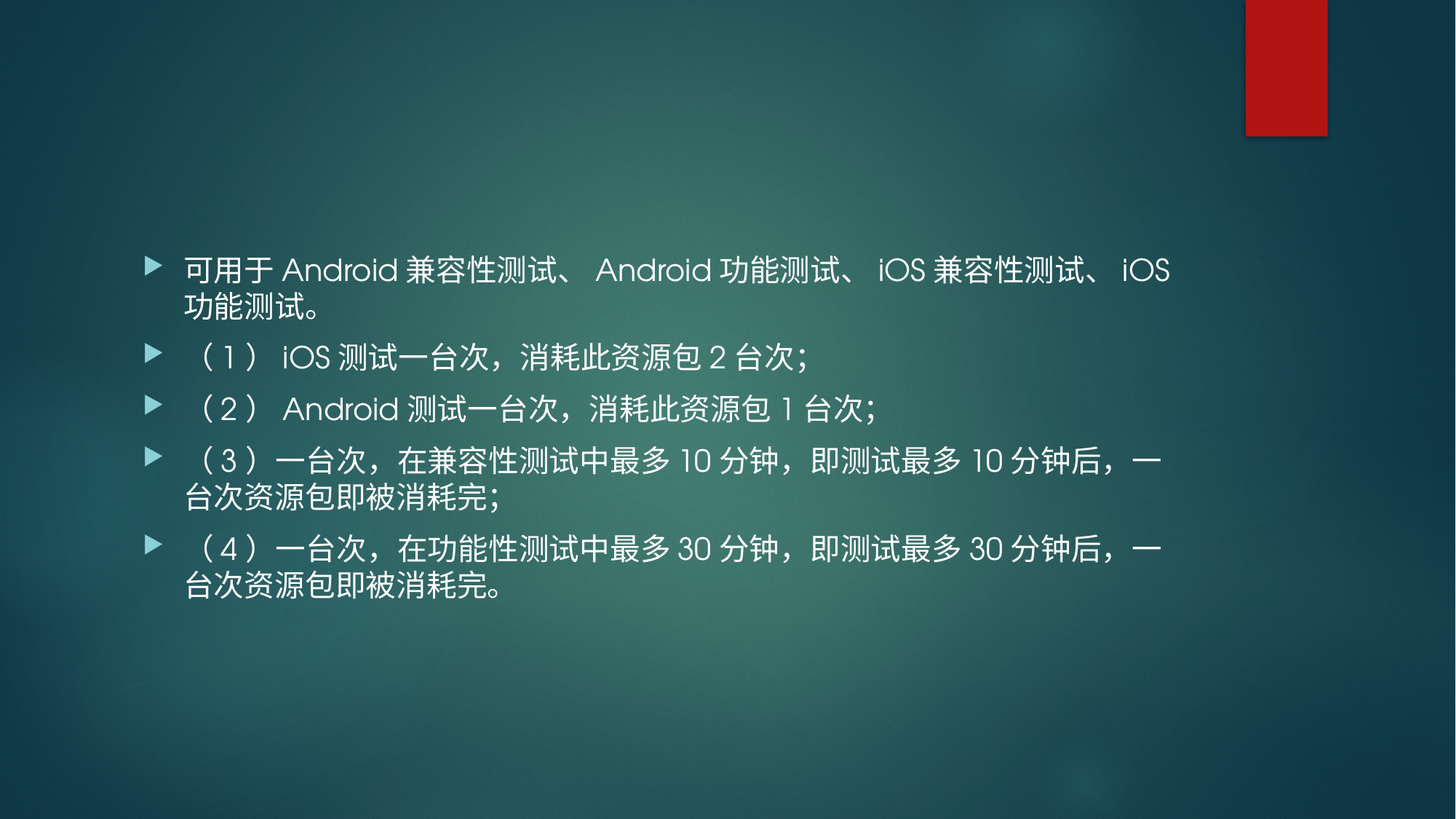

#
可用于Android兼容性测试、Android功能测试、iOS兼容性测试、iOS功能测试。
（1）iOS测试一台次，消耗此资源包2台次；
（2）Android测试一台次，消耗此资源包1台次；
（3）一台次，在兼容性测试中最多10分钟，即测试最多10分钟后，一台次资源包即被消耗完；
（4）一台次，在功能性测试中最多30分钟，即测试最多30分钟后，一台次资源包即被消耗完。